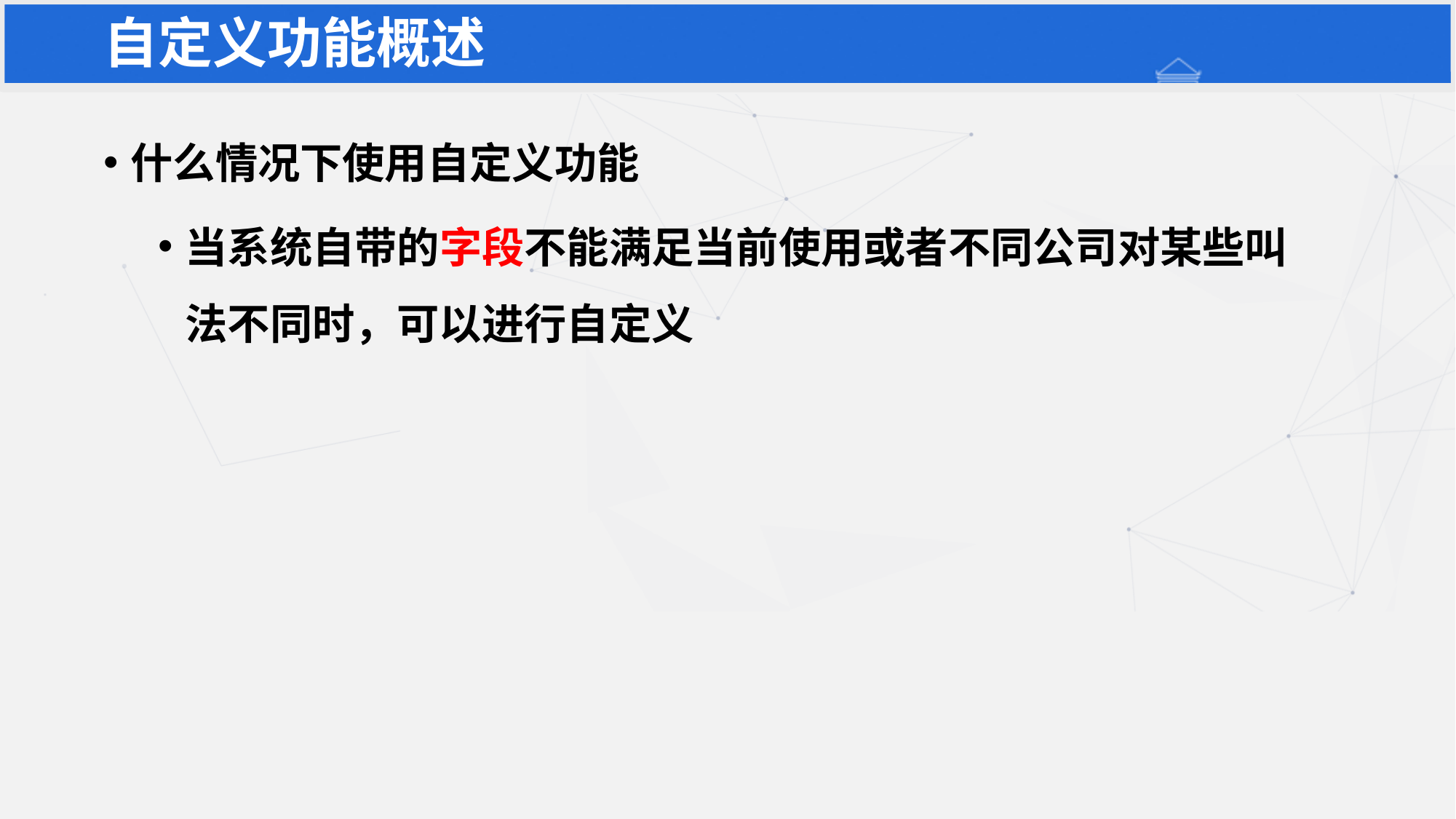

自定义功能概述
什么情况下使用自定义功能
当系统自带的字段不能满足当前使用或者不同公司对某些叫法不同时，可以进行自定义